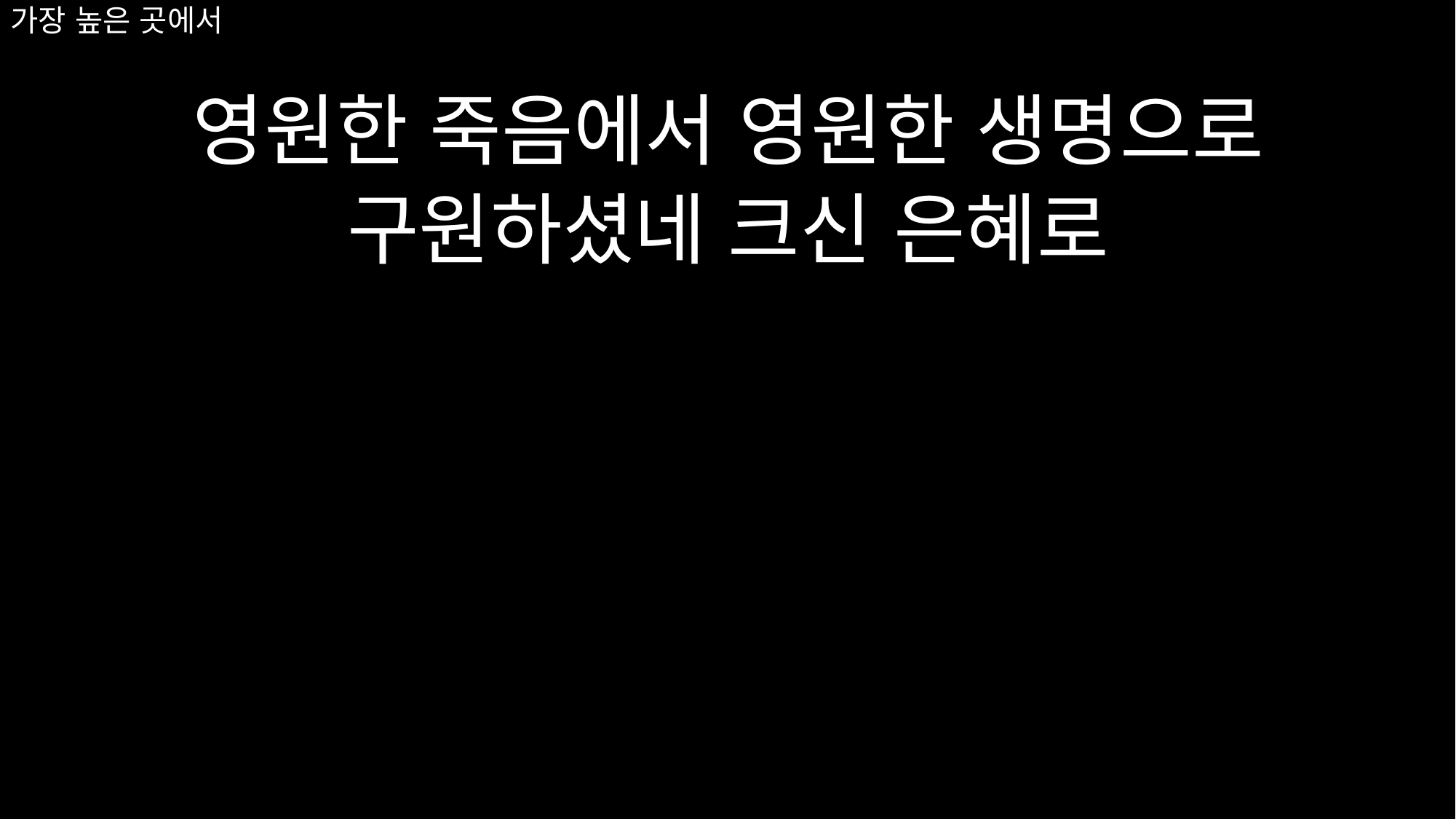

영원한 죽음에서 영원한 생명으로
구원하셨네 크신 은혜로

# 가장 높은 곳에서